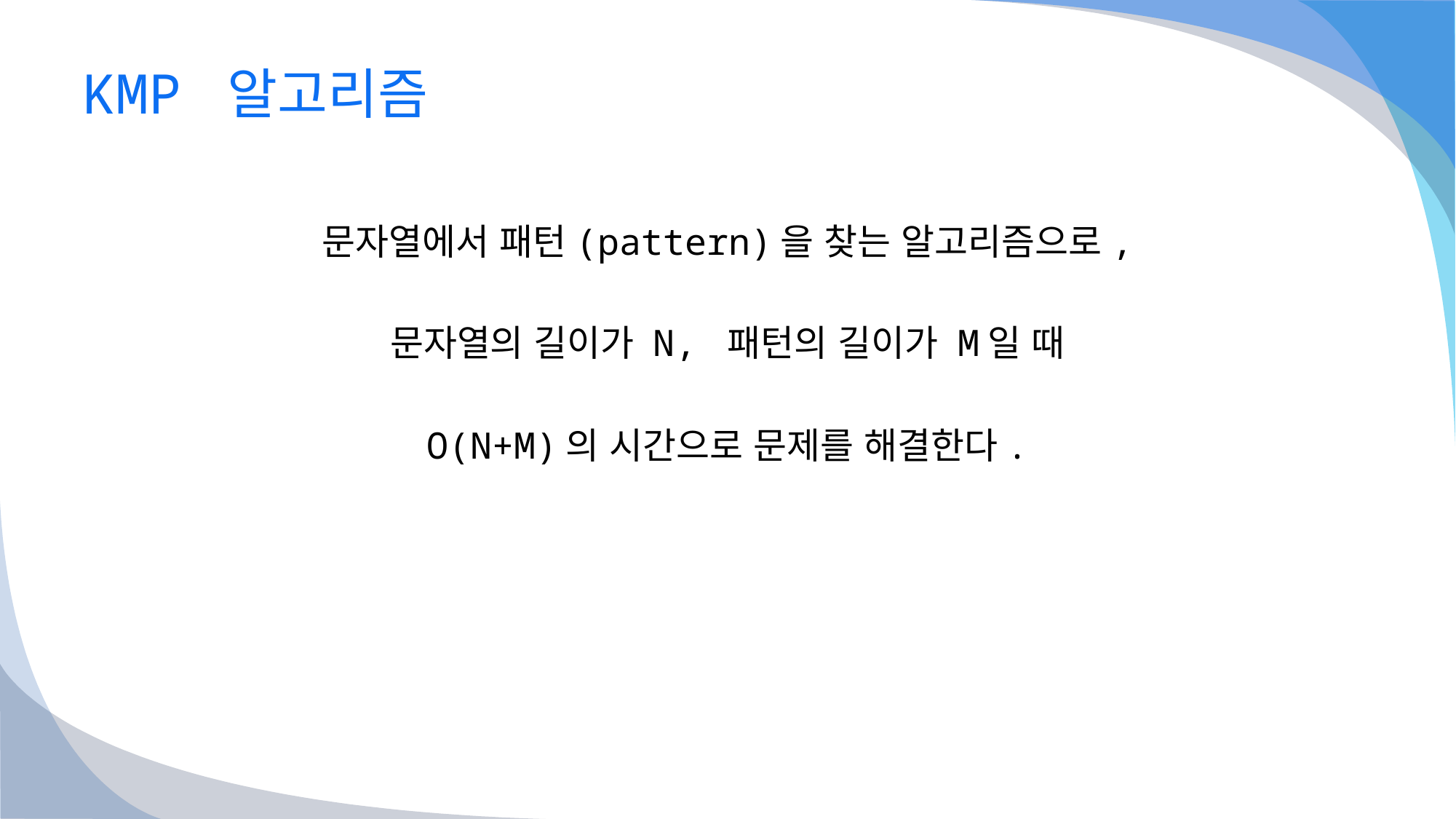

# KMP 알고리즘

문자열에서 패턴(pattern)을 찾는 알고리즘으로,

문자열의 길이가 N, 패턴의 길이가 M일 때

O(N+M)의 시간으로 문제를 해결한다.